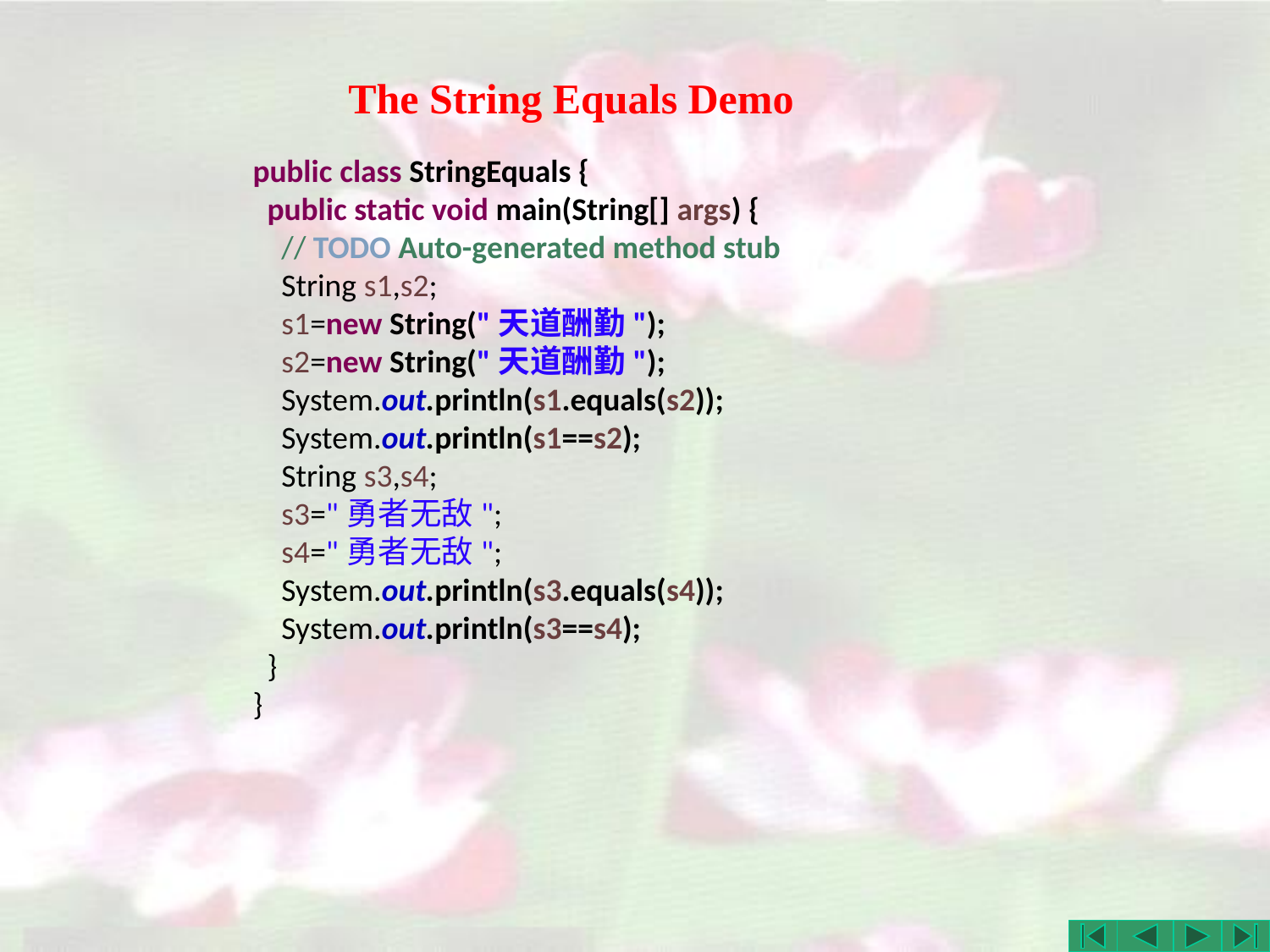

# The String Equals Demo
public class StringEquals {
  public static void main(String[] args) {
    // TODO Auto-generated method stub
    String s1,s2;
    s1=new String("天道酬勤");
    s2=new String("天道酬勤");
    System.out.println(s1.equals(s2));
    System.out.println(s1==s2);
    String s3,s4;
    s3="勇者无敌";
    s4="勇者无敌";
    System.out.println(s3.equals(s4));
    System.out.println(s3==s4);
  }
}